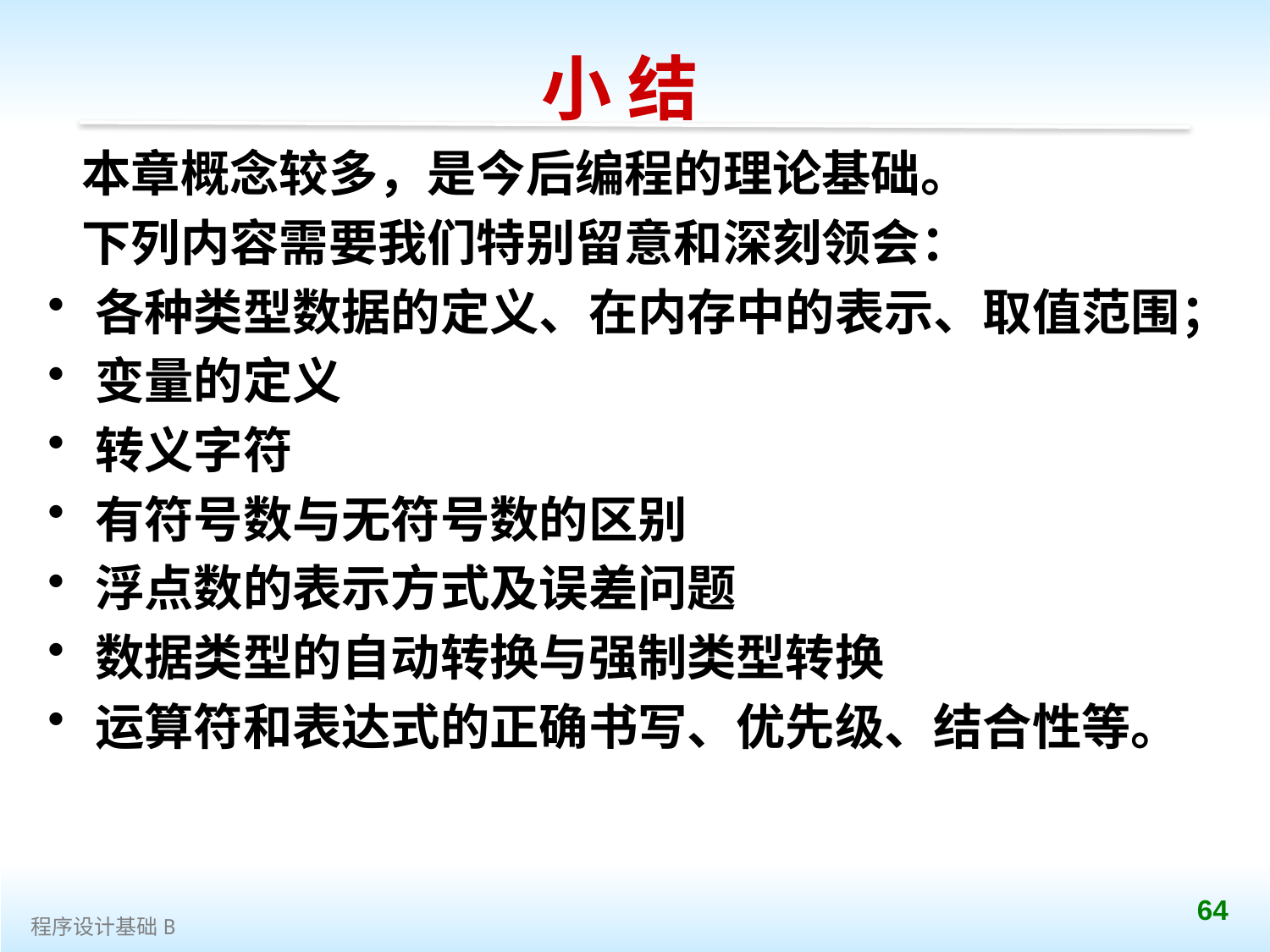

# 小 结
  本章概念较多，是今后编程的理论基础。
  下列内容需要我们特别留意和深刻领会：
各种类型数据的定义、在内存中的表示、取值范围；
变量的定义
转义字符
有符号数与无符号数的区别
浮点数的表示方式及误差问题
数据类型的自动转换与强制类型转换
运算符和表达式的正确书写、优先级、结合性等。
 64